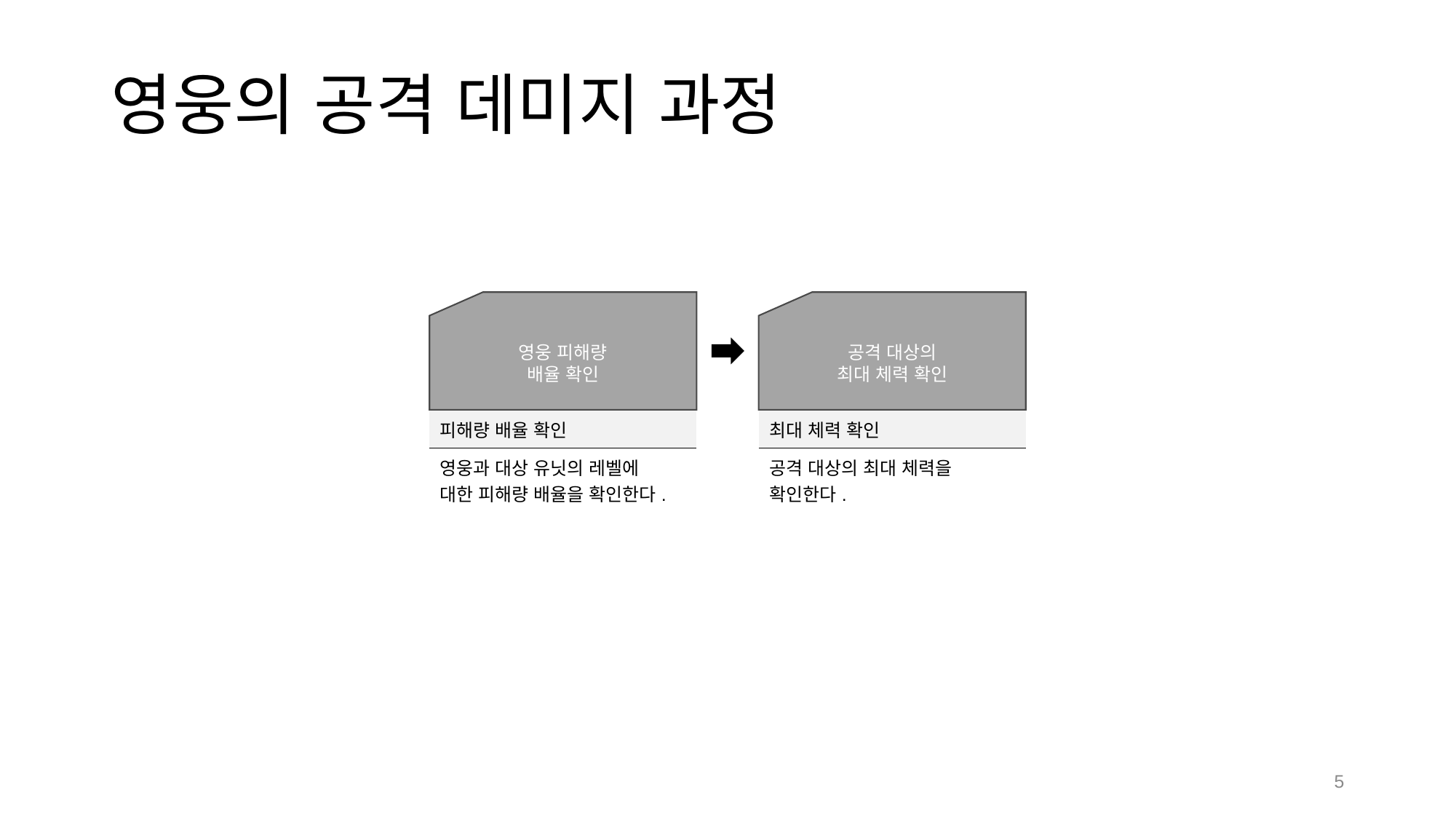

# 영웅의 공격 데미지 과정
영웅 피해량
배율 확인
공격 대상의
최대 체력 확인

| 피해량 배율 확인 |
| --- |
| 영웅과 대상 유닛의 레벨에 대한 피해량 배율을 확인한다. |
| 최대 체력 확인 |
| --- |
| 공격 대상의 최대 체력을 확인한다. |
5